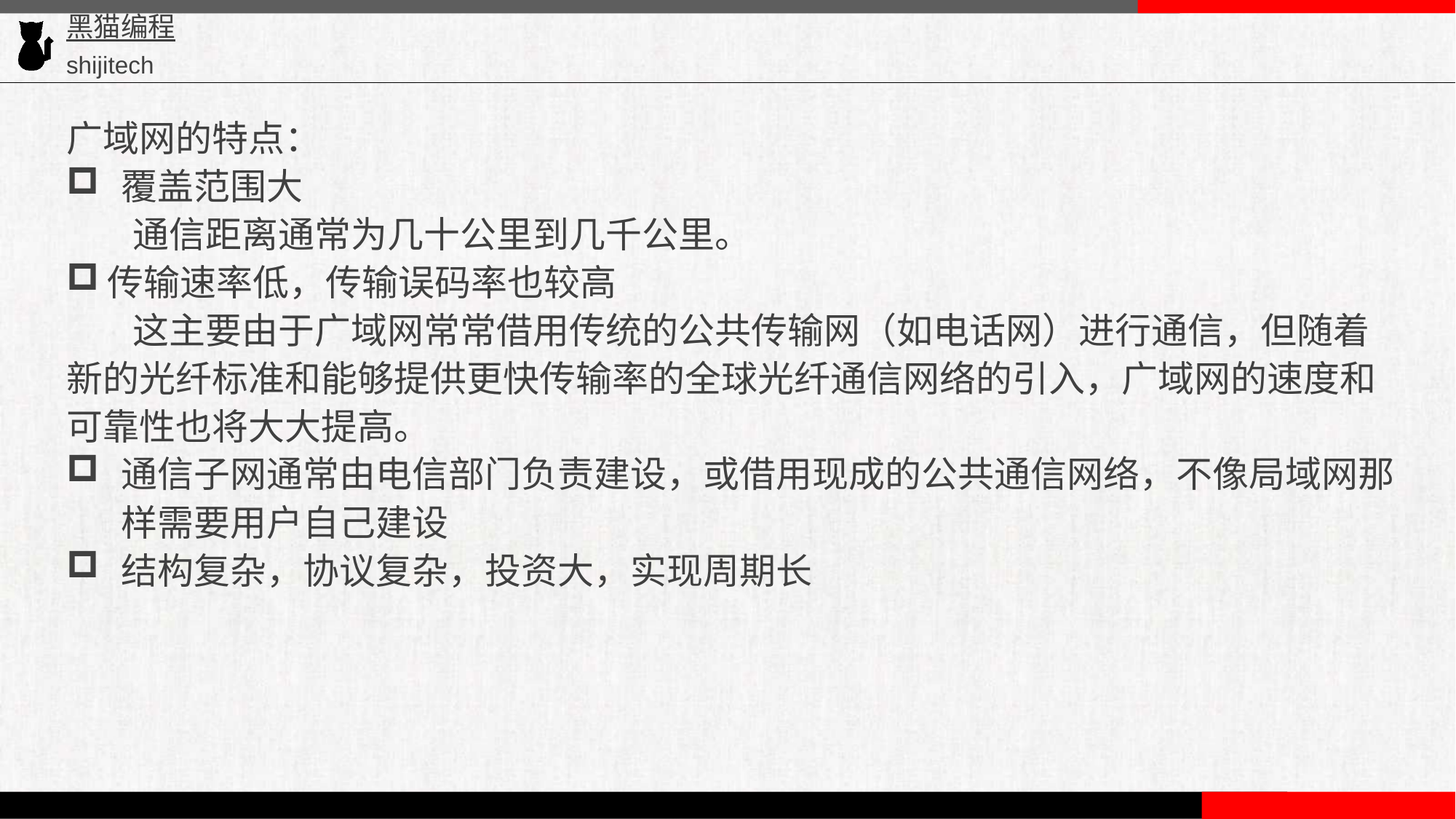

广域网的特点：
覆盖范围大
       通信距离通常为几十公里到几千公里。
传输速率低，传输误码率也较高
       这主要由于广域网常常借用传统的公共传输网（如电话网）进行通信，但随着新的光纤标准和能够提供更快传输率的全球光纤通信网络的引入，广域网的速度和可靠性也将大大提高。
通信子网通常由电信部门负责建设，或借用现成的公共通信网络，不像局域网那样需要用户自己建设
结构复杂，协议复杂，投资大，实现周期长